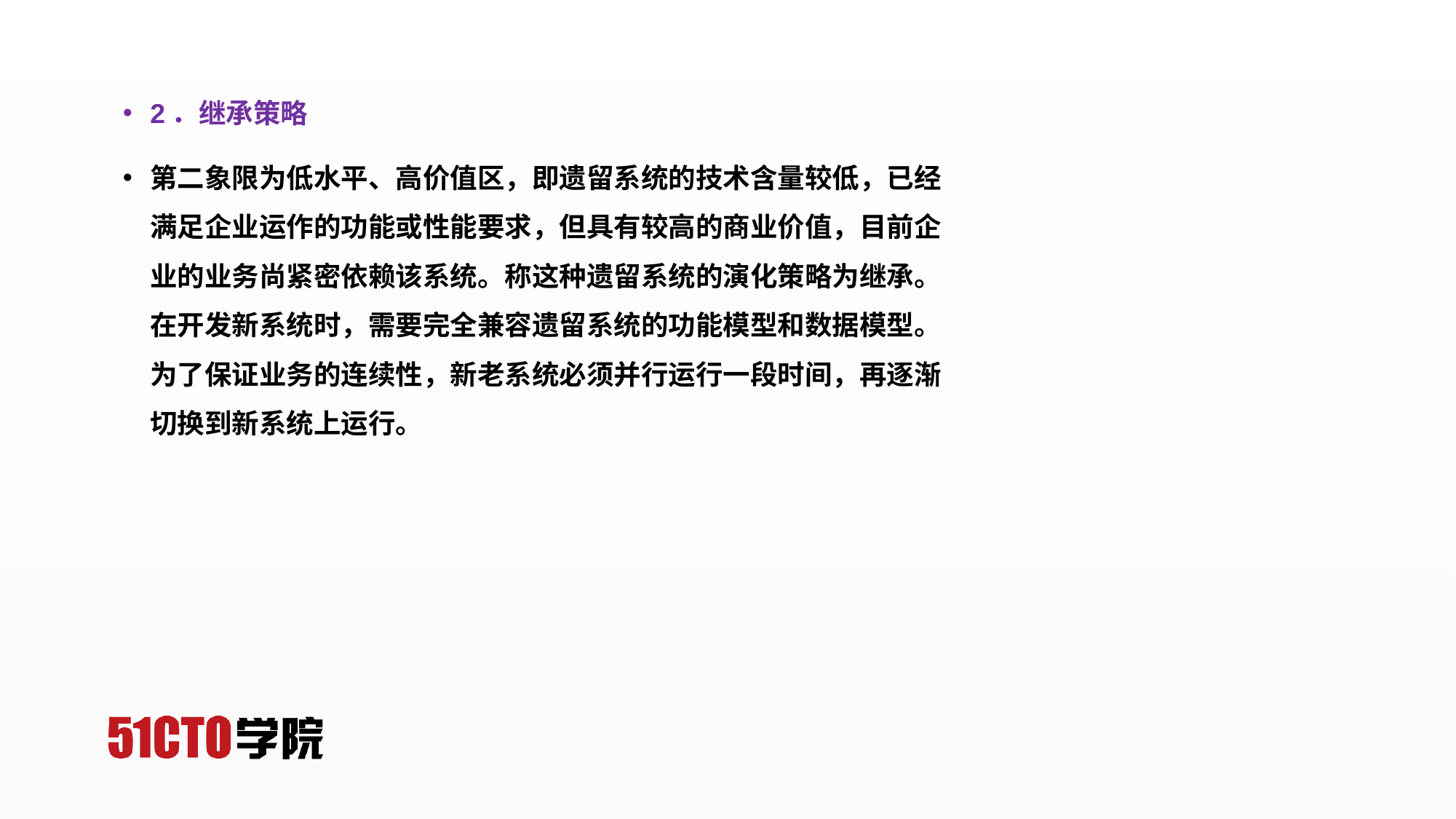

2．继承策略
第二象限为低水平、高价值区，即遗留系统的技术含量较低，已经满足企业运作的功能或性能要求，但具有较高的商业价值，目前企业的业务尚紧密依赖该系统。称这种遗留系统的演化策略为继承。在开发新系统时，需要完全兼容遗留系统的功能模型和数据模型。为了保证业务的连续性，新老系统必须并行运行一段时间，再逐渐切换到新系统上运行。